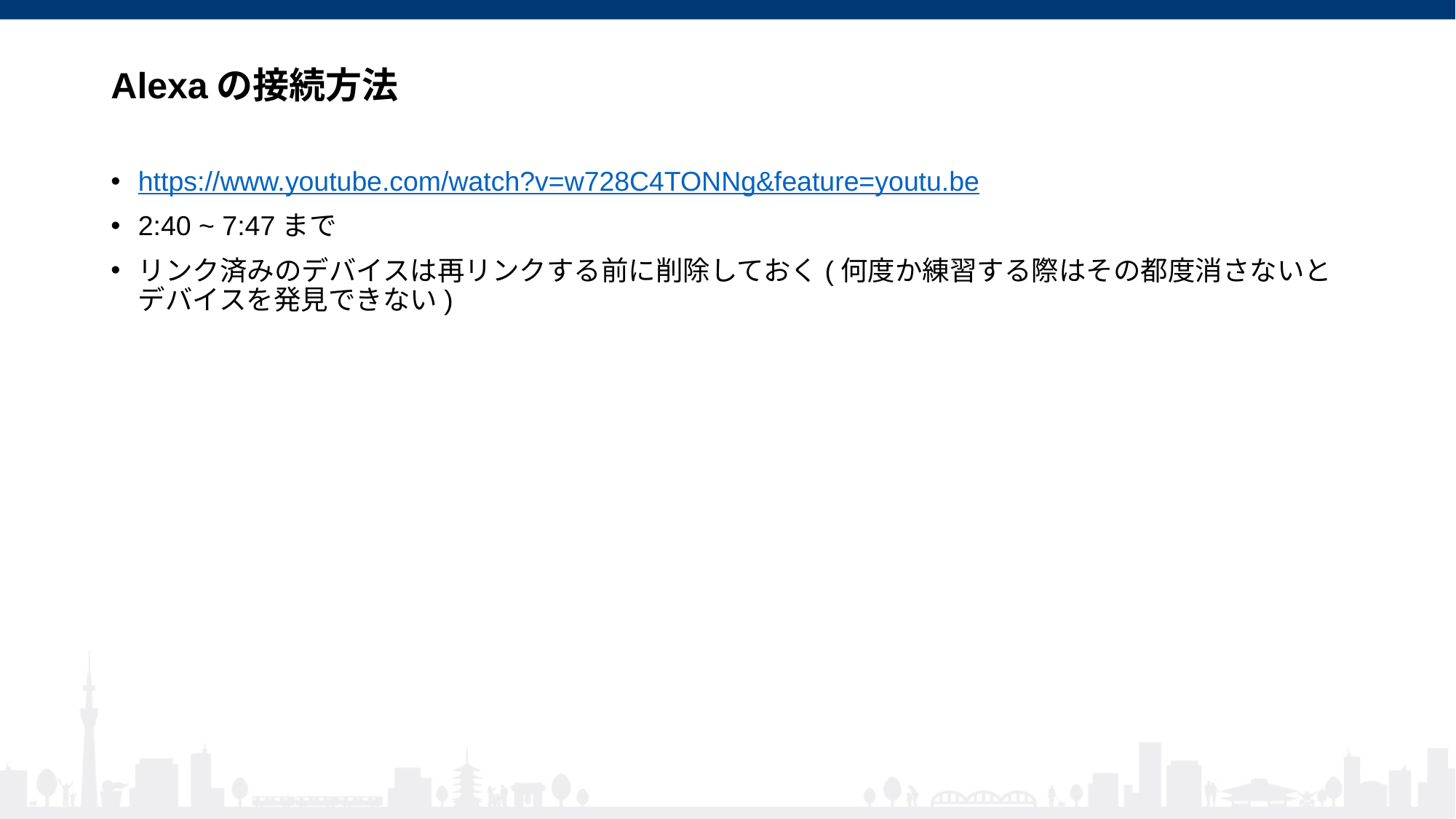

# Alexaの接続方法
https://www.youtube.com/watch?v=w728C4TONNg&feature=youtu.be
2:40 ~ 7:47まで
リンク済みのデバイスは再リンクする前に削除しておく(何度か練習する際はその都度消さないとデバイスを発見できない)
© 2019 Systemzeus Inc.
3